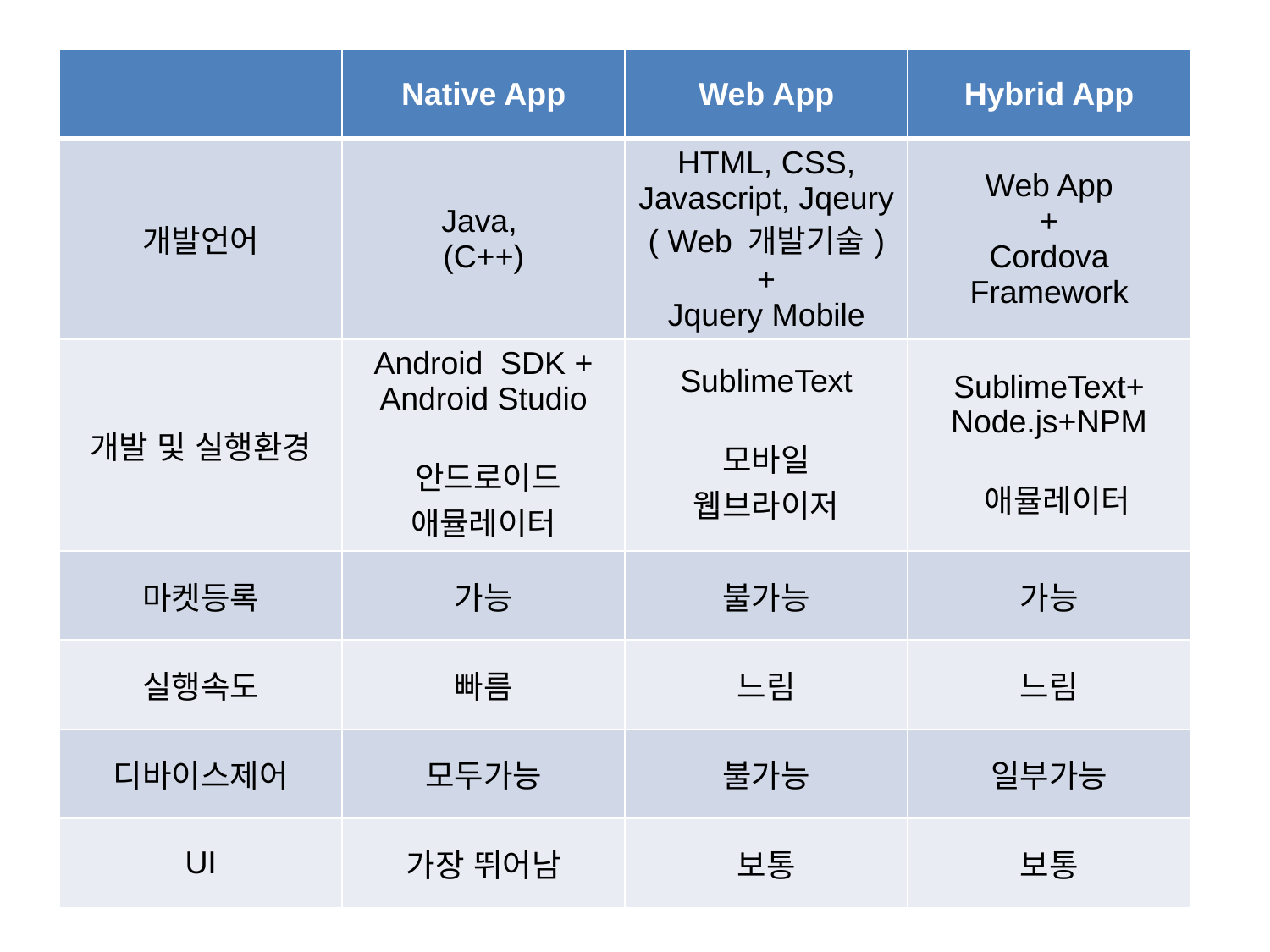

|  | Native App | Web App | Hybrid App |
| --- | --- | --- | --- |
| 개발언어 | Java, (C++) | HTML, CSS, Javascript, Jqeury ( Web 개발기술) + Jquery Mobile | Web App + Cordova Framework |
| 개발 및 실행환경 | Android SDK + Android Studio 안드로이드 애뮬레이터 | SublimeText 모바일 웹브라이저 | SublimeText+ Node.js+NPM 애뮬레이터 |
| 마켓등록 | 가능 | 불가능 | 가능 |
| 실행속도 | 빠름 | 느림 | 느림 |
| 디바이스제어 | 모두가능 | 불가능 | 일부가능 |
| UI | 가장 뛰어남 | 보통 | 보통 |